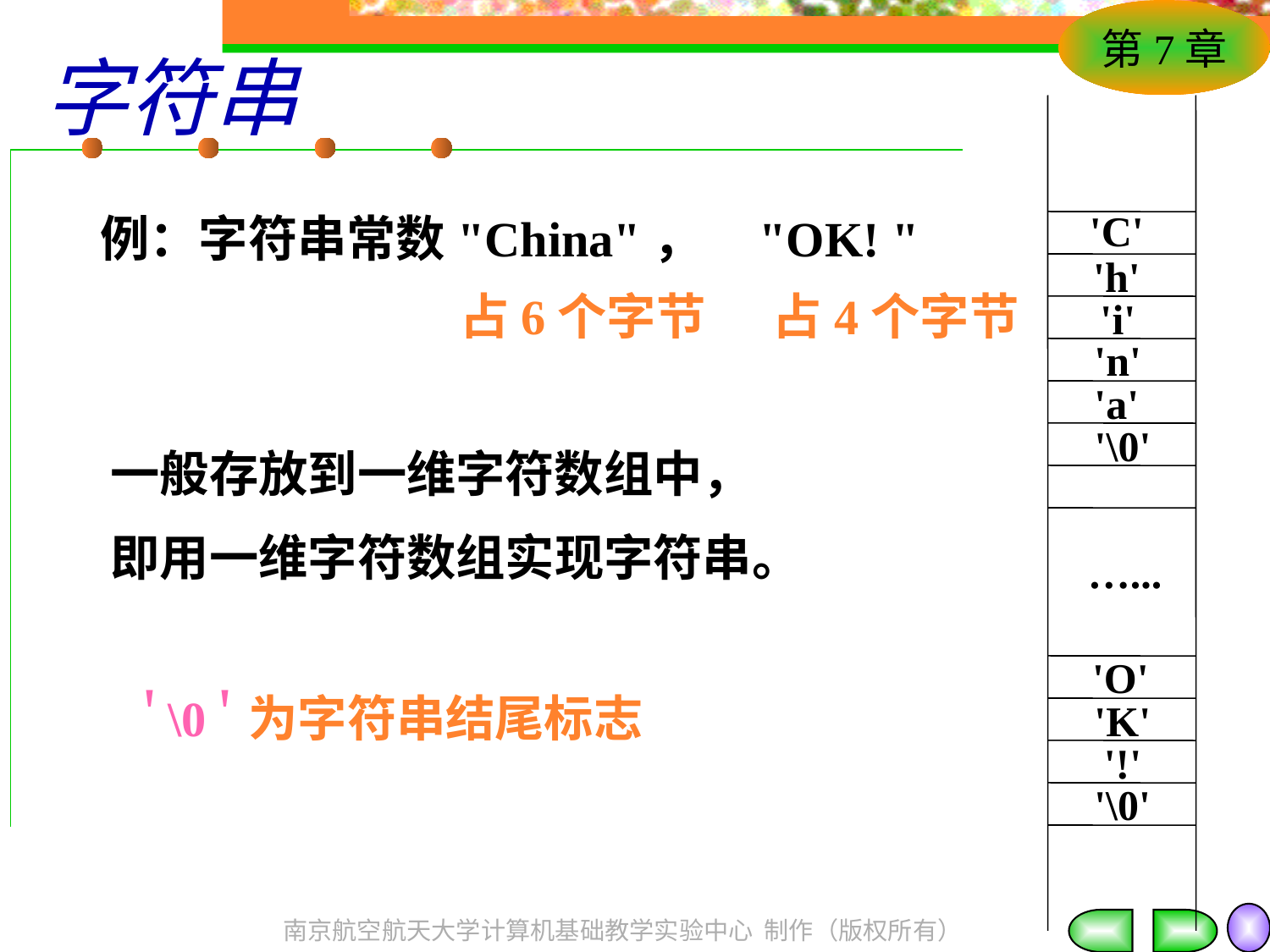

# 字符串

'C'
'h'
'i'
'n'
'a'
'\0'
…...
'O'
'K'
'!'
'\0'
例：字符串常数"China"，    "OK! "
                               占6个字节      占4个字节
一般存放到一维字符数组中，
即用一维字符数组实现字符串。
' \0 '为字符串结尾标志